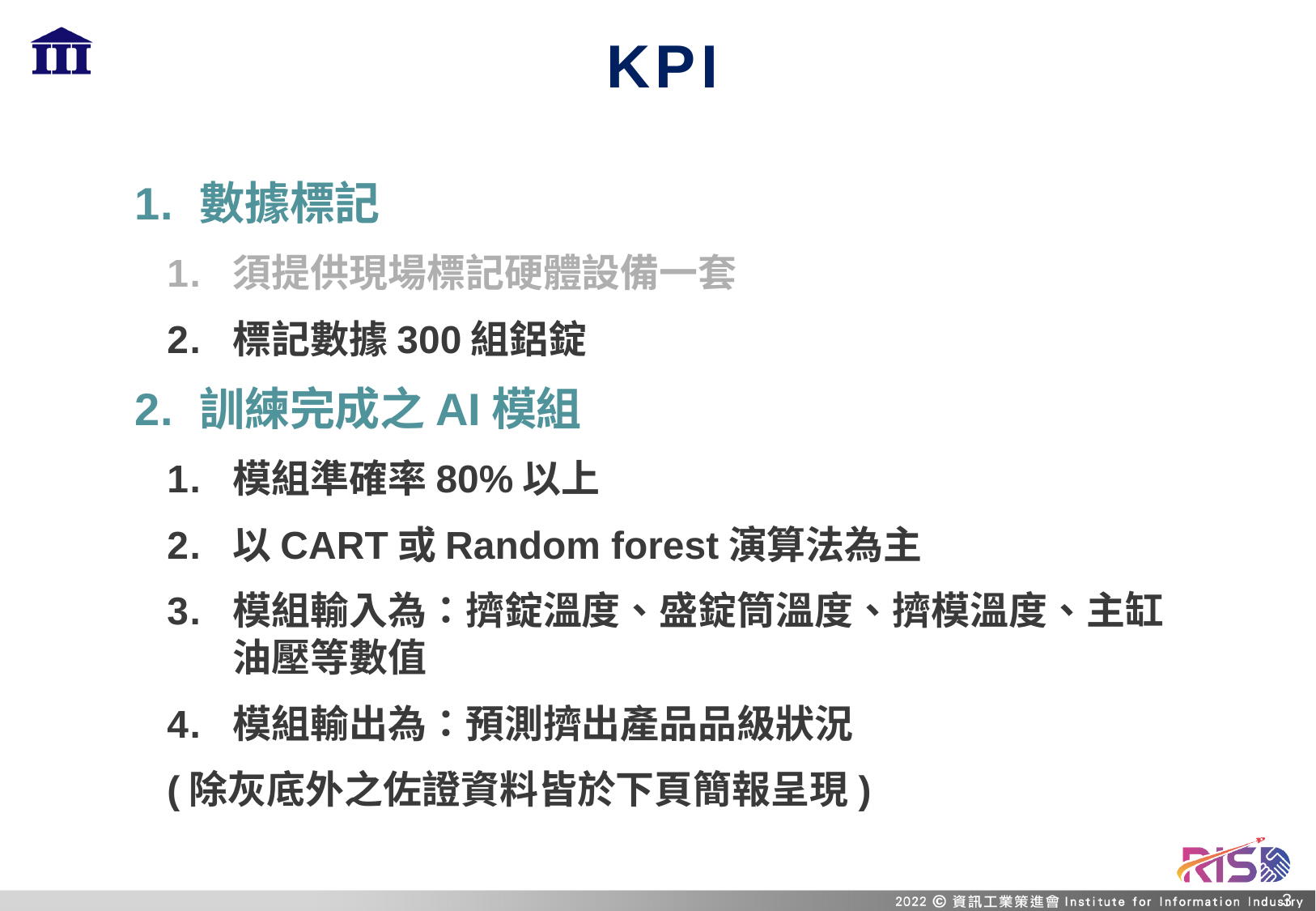

# KPI
數據標記
須提供現場標記硬體設備一套
標記數據300組鋁錠
訓練完成之AI模組
模組準確率80%以上
以CART或Random forest演算法為主
模組輸入為：擠錠溫度、盛錠筒溫度、擠模溫度、主缸油壓等數值
模組輸出為：預測擠出產品品級狀況
(除灰底外之佐證資料皆於下頁簡報呈現)
3